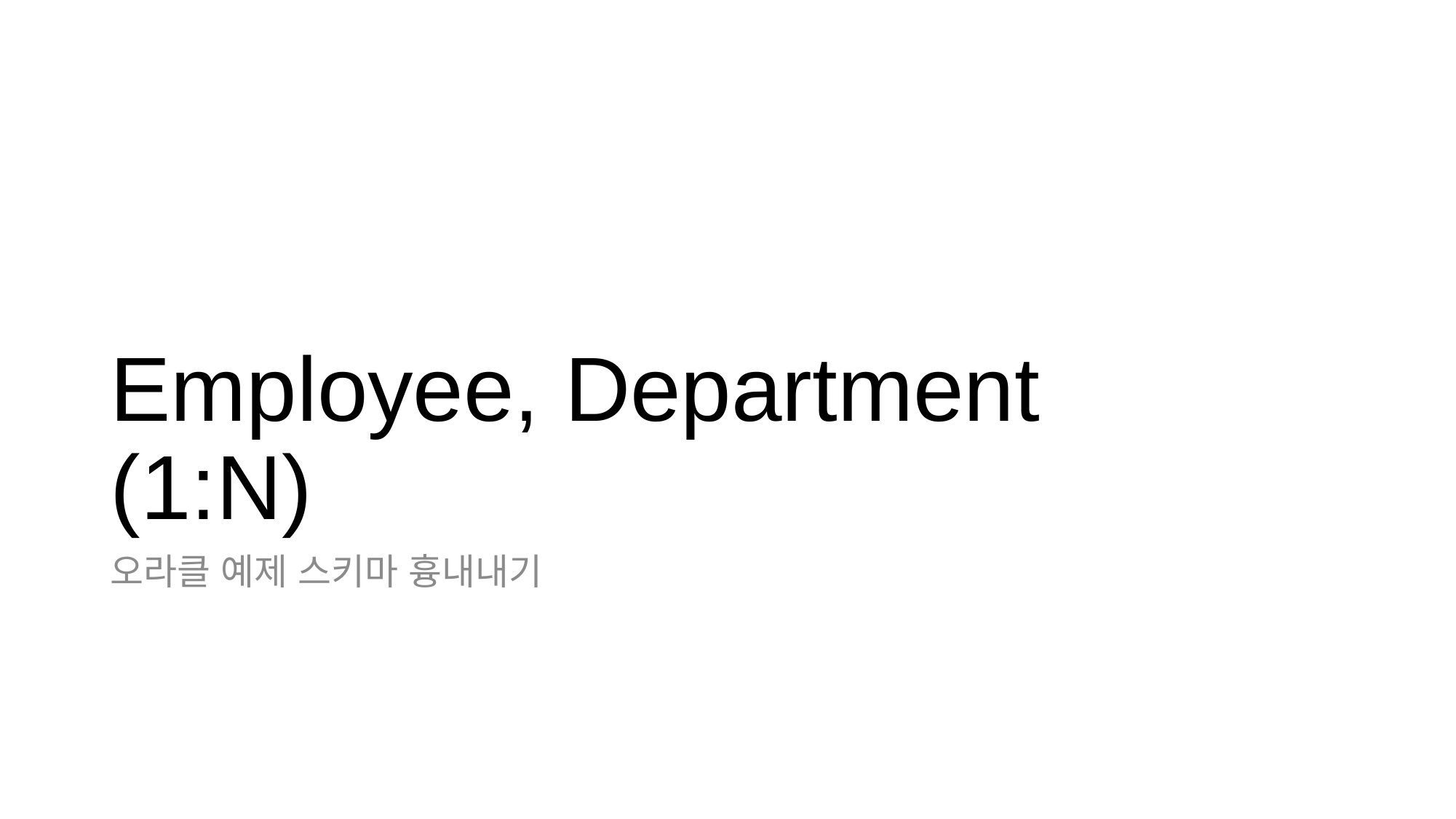

# Employee, Department (1:N)
오라클 예제 스키마 흉내내기